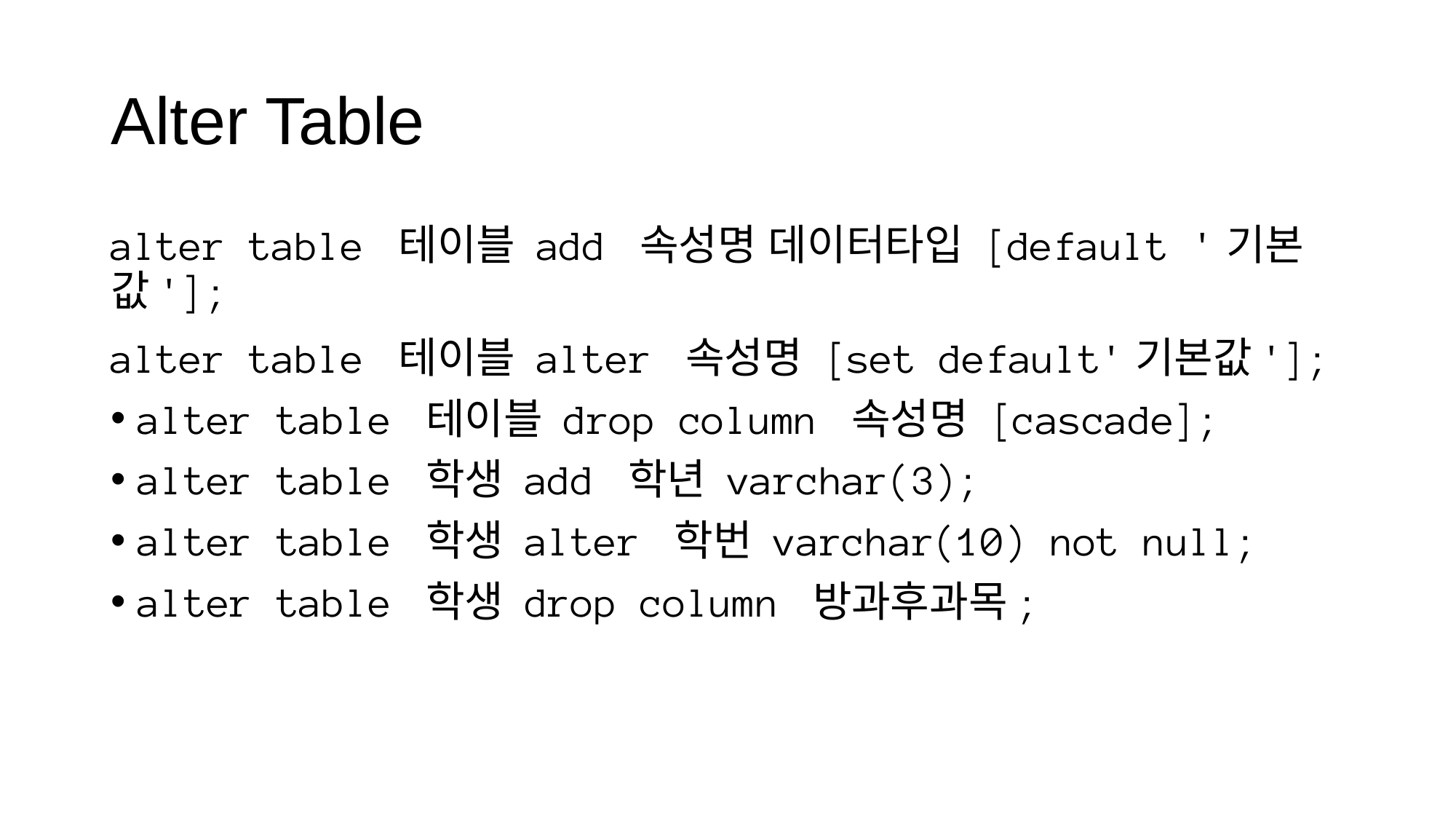

# Alter Table
alter table 테이블 add 속성명 데이터타입 [default '기본값'];
alter table 테이블 alter 속성명 [set default'기본값'];
alter table 테이블 drop column 속성명 [cascade];
alter table 학생 add 학년 varchar(3);
alter table 학생 alter 학번 varchar(10) not null;
alter table 학생 drop column 방과후과목;